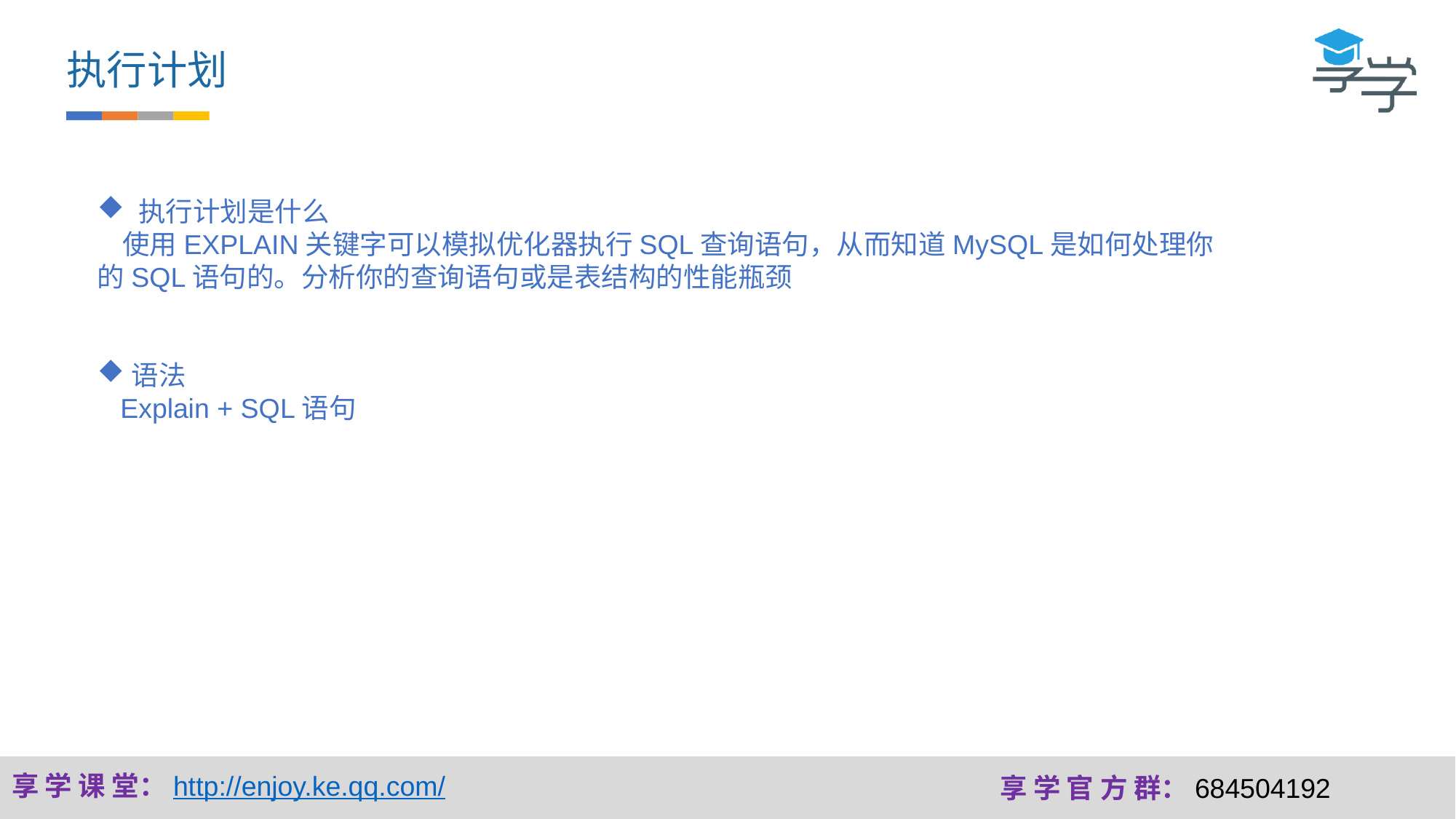

执行计划

执行计划是什么
   使用EXPLAIN关键字可以模拟优化器执行SQL查询语句，从而知道MySQL是如何处理你的SQL语句的。分析你的查询语句或是表结构的性能瓶颈

语法
   Explain + SQL语句